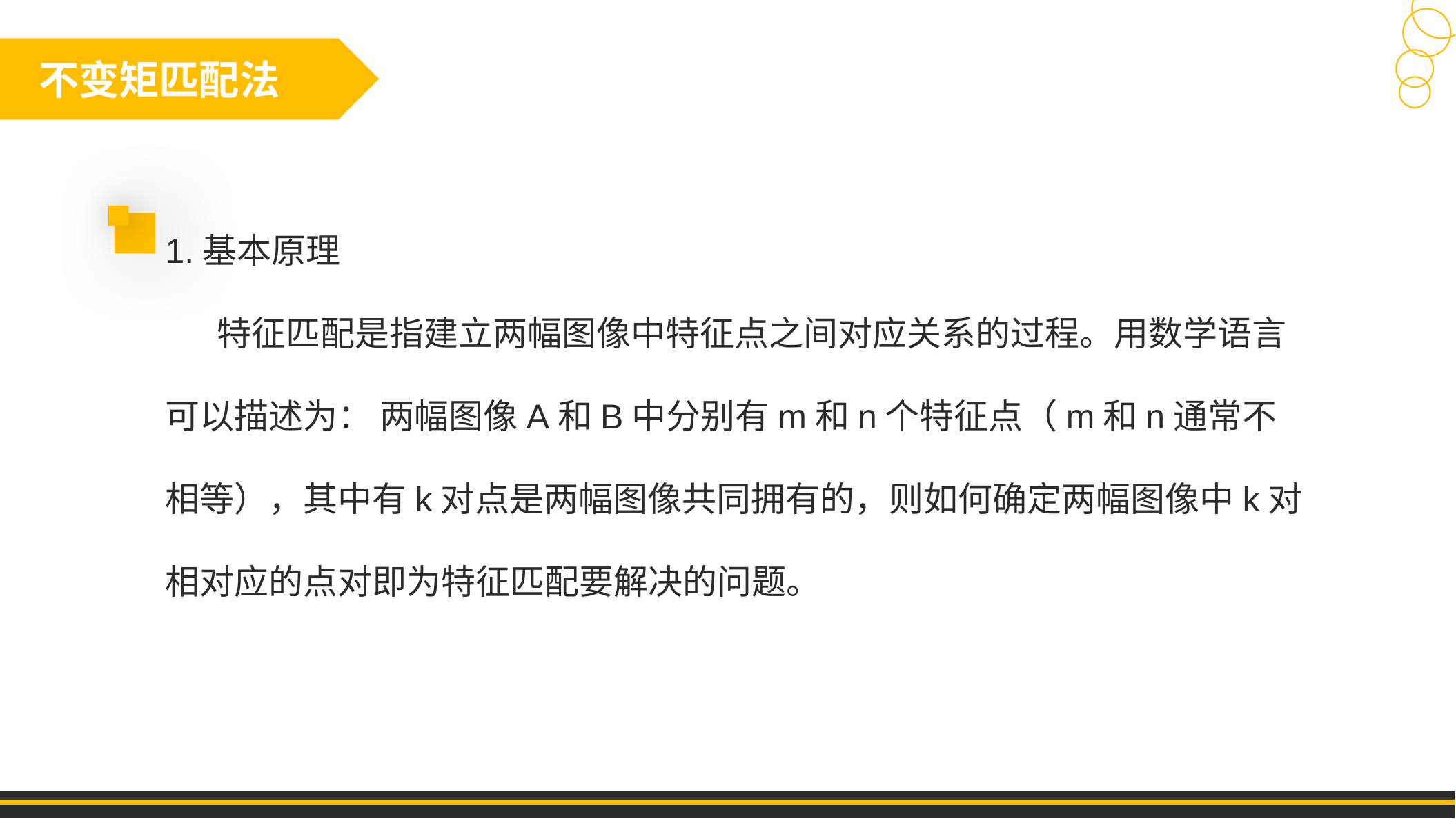

不变矩匹配法
1.基本原理
特征匹配是指建立两幅图像中特征点之间对应关系的过程。用数学语言可以描述为： 两幅图像A和B中分别有m和n个特征点（m和n通常不相等），其中有k对点是两幅图像共同拥有的，则如何确定两幅图像中k对相对应的点对即为特征匹配要解决的问题。